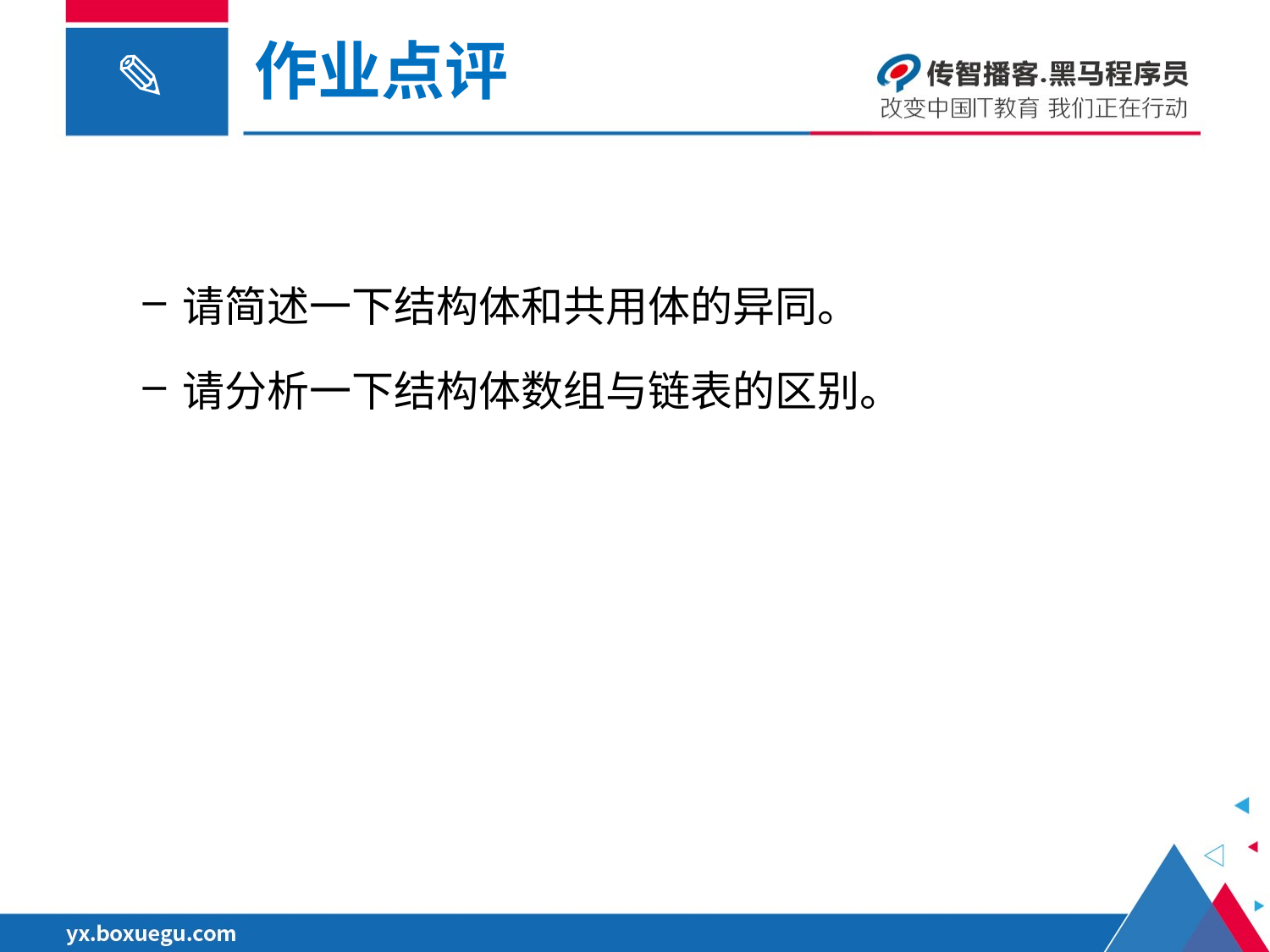

作业点评
请简述一下结构体和共用体的异同。
请分析一下结构体数组与链表的区别。